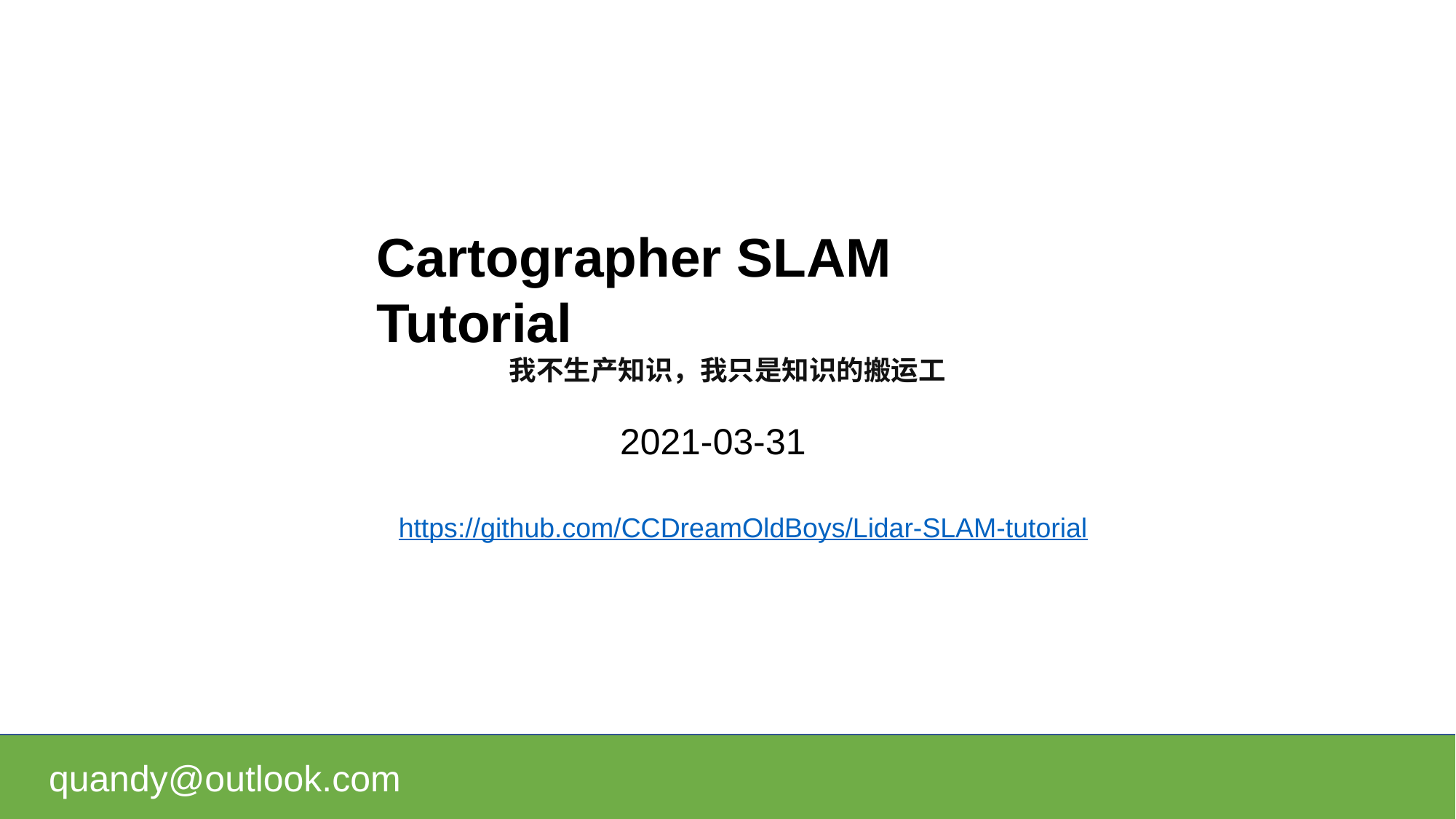

Cartographer SLAM Tutorial
我不生产知识，我只是知识的搬运工
2021-03-31
https://github.com/CCDreamOldBoys/Lidar-SLAM-tutorial
AAutonomous Cleaning Equipmentutonomous Cleaning Equipment

quandy@outlook.com